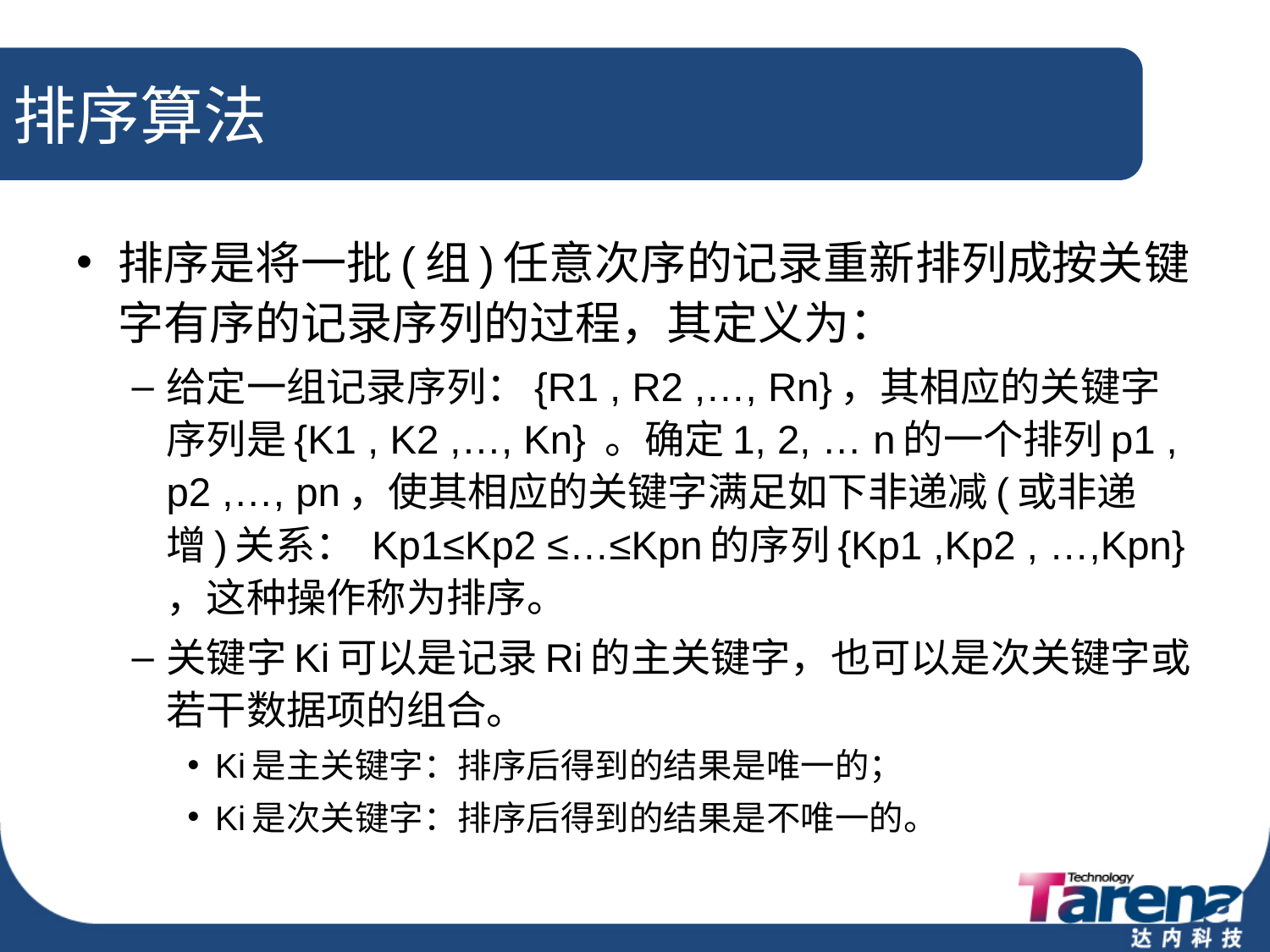

# 排序算法
排序是将一批(组)任意次序的记录重新排列成按关键字有序的记录序列的过程，其定义为：
给定一组记录序列：{R1 , R2 ,…, Rn}，其相应的关键字序列是{K1 , K2 ,…, Kn} 。确定1, 2, … n的一个排列p1 , p2 ,…, pn，使其相应的关键字满足如下非递减(或非递增)关系： Kp1≤Kp2 ≤…≤Kpn的序列{Kp1 ,Kp2 , …,Kpn} ，这种操作称为排序。
关键字Ki可以是记录Ri的主关键字，也可以是次关键字或若干数据项的组合。
Ki是主关键字：排序后得到的结果是唯一的；
Ki是次关键字：排序后得到的结果是不唯一的。